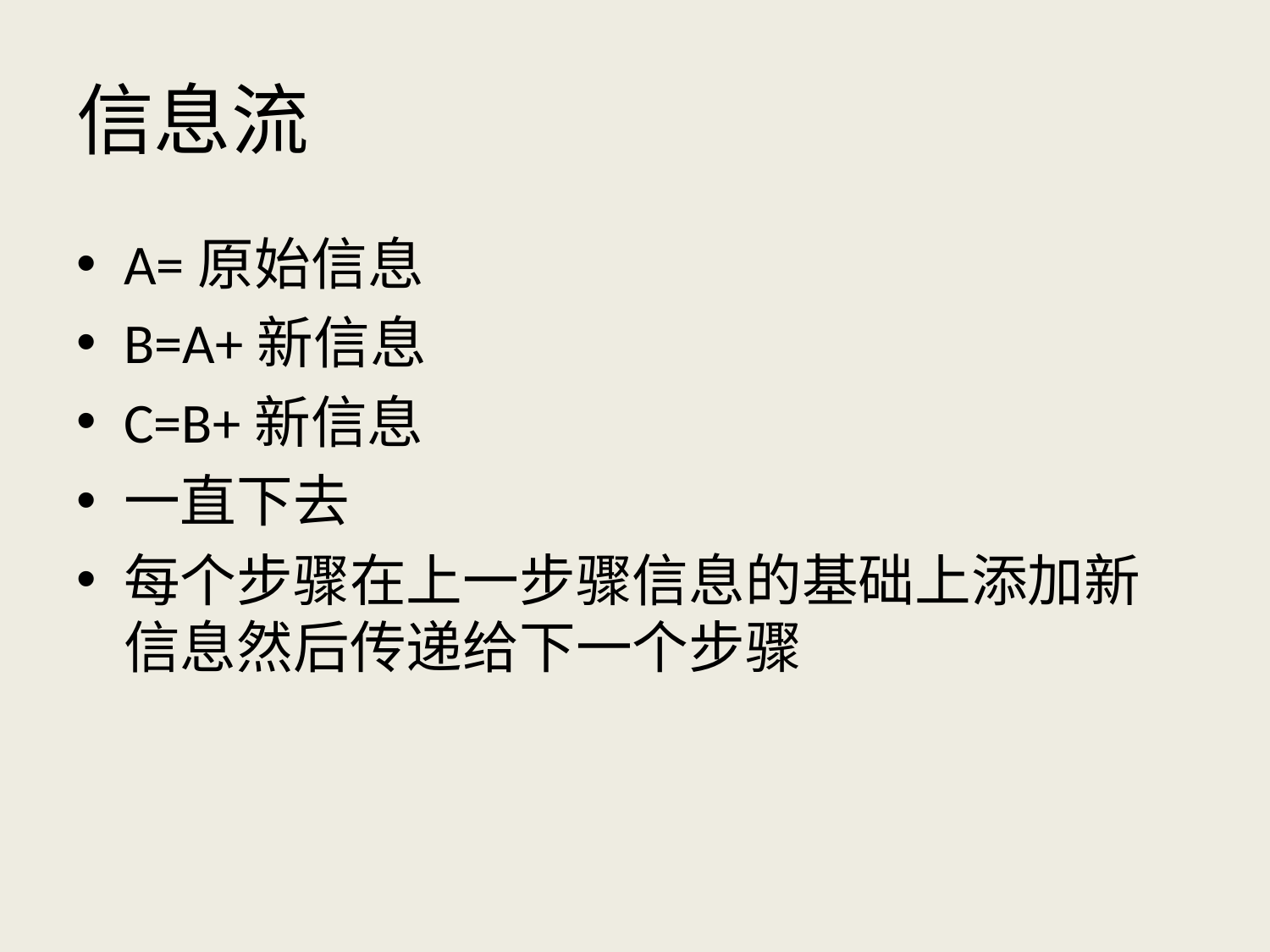

# 信息流
A=原始信息
B=A+新信息
C=B+新信息
一直下去
每个步骤在上一步骤信息的基础上添加新信息然后传递给下一个步骤